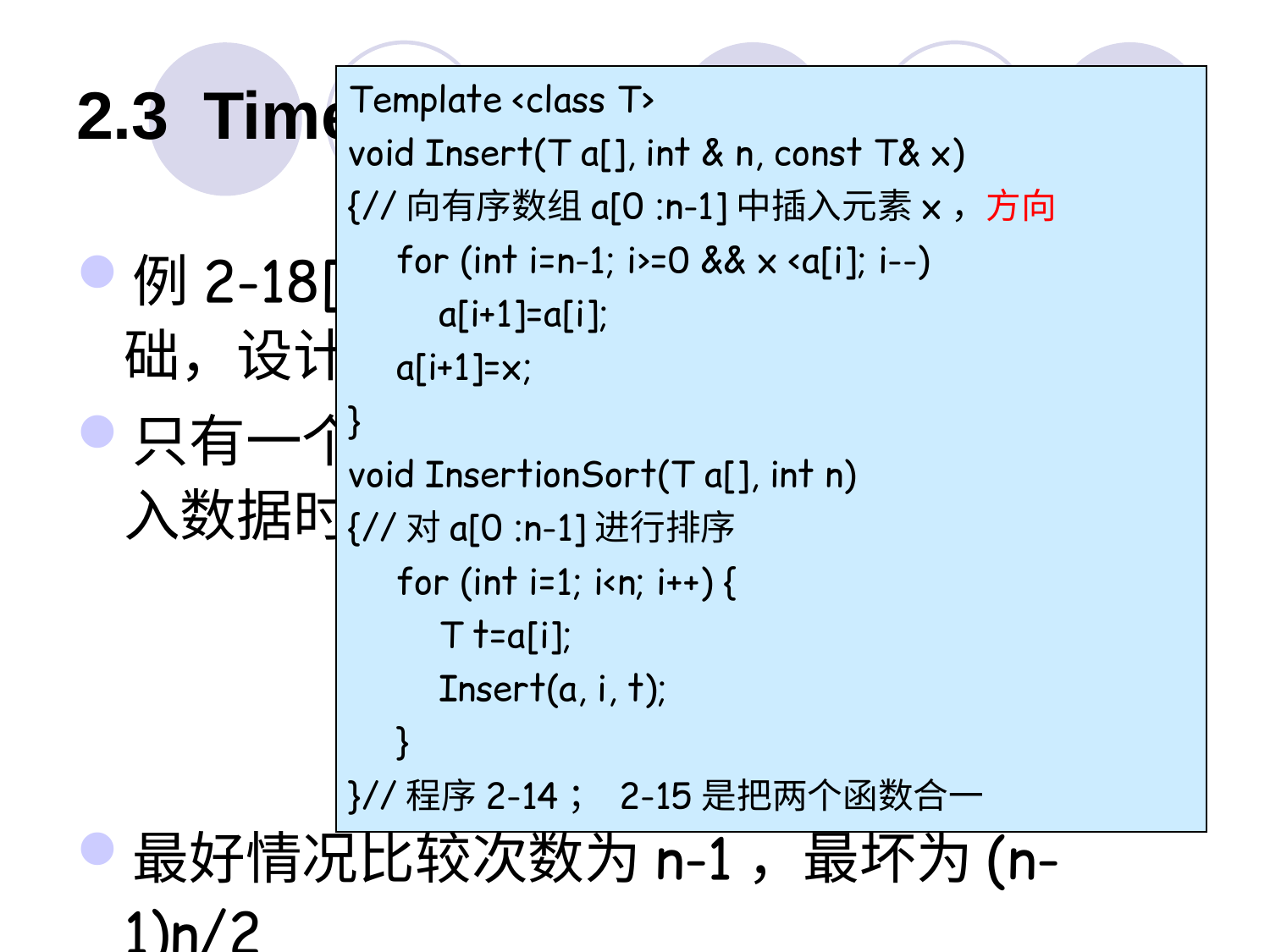

# 2.3	Time Complexity
Template <class T>
void Insert(T a[], int & n, const T& x)
{//向有序数组a[0 :n-1]中插入元素x，方向
	for (int i=n-1; i>=0 && x <a[i]; i--)
	    a[i+1]=a[i];
	a[i+1]=x;
}
void InsertionSort(T a[], int n)
{//对a[0 :n-1]进行排序
	for (int i=1; i<n; i++) {
	    T t=a[i];
	    Insert(a, i, t);
	}
}//程序2-14； 2-15是把两个函数合一
例2-18[插入排序]：以Insert函数为基础，设计一个排序程序。
只有一个元素的数组，是有序数组。再插入数据时维持数组有序。

最好情况比较次数为n-1，最坏为(n-1)n/2

41